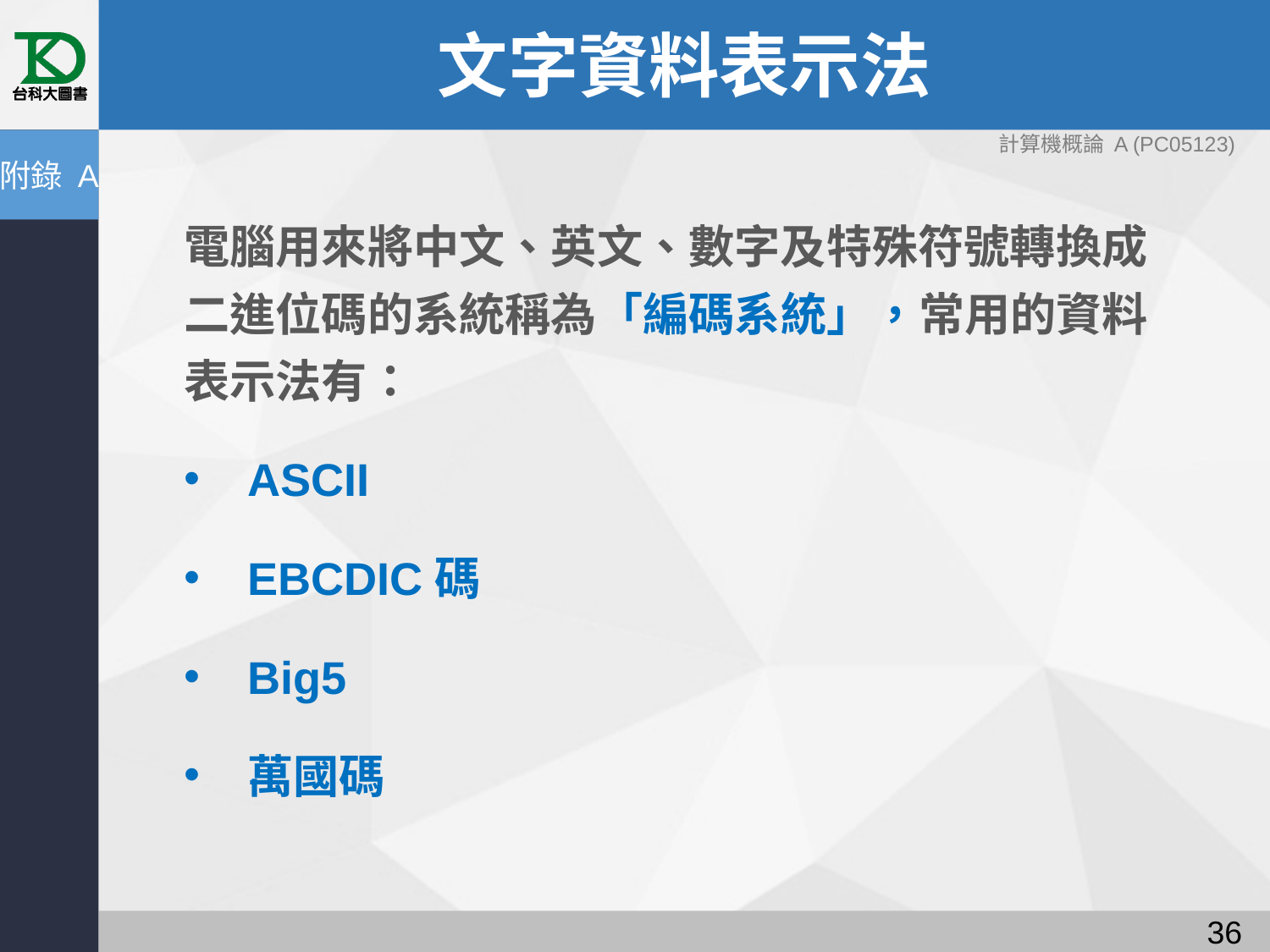

# 文字資料表示法
計算機概論 A (PC05123)
附錄 A
電腦用來將中文、英文、數字及特殊符號轉換成二進位碼的系統稱為「編碼系統」，常用的資料表示法有：
ASCII
EBCDIC碼
Big5
萬國碼
36